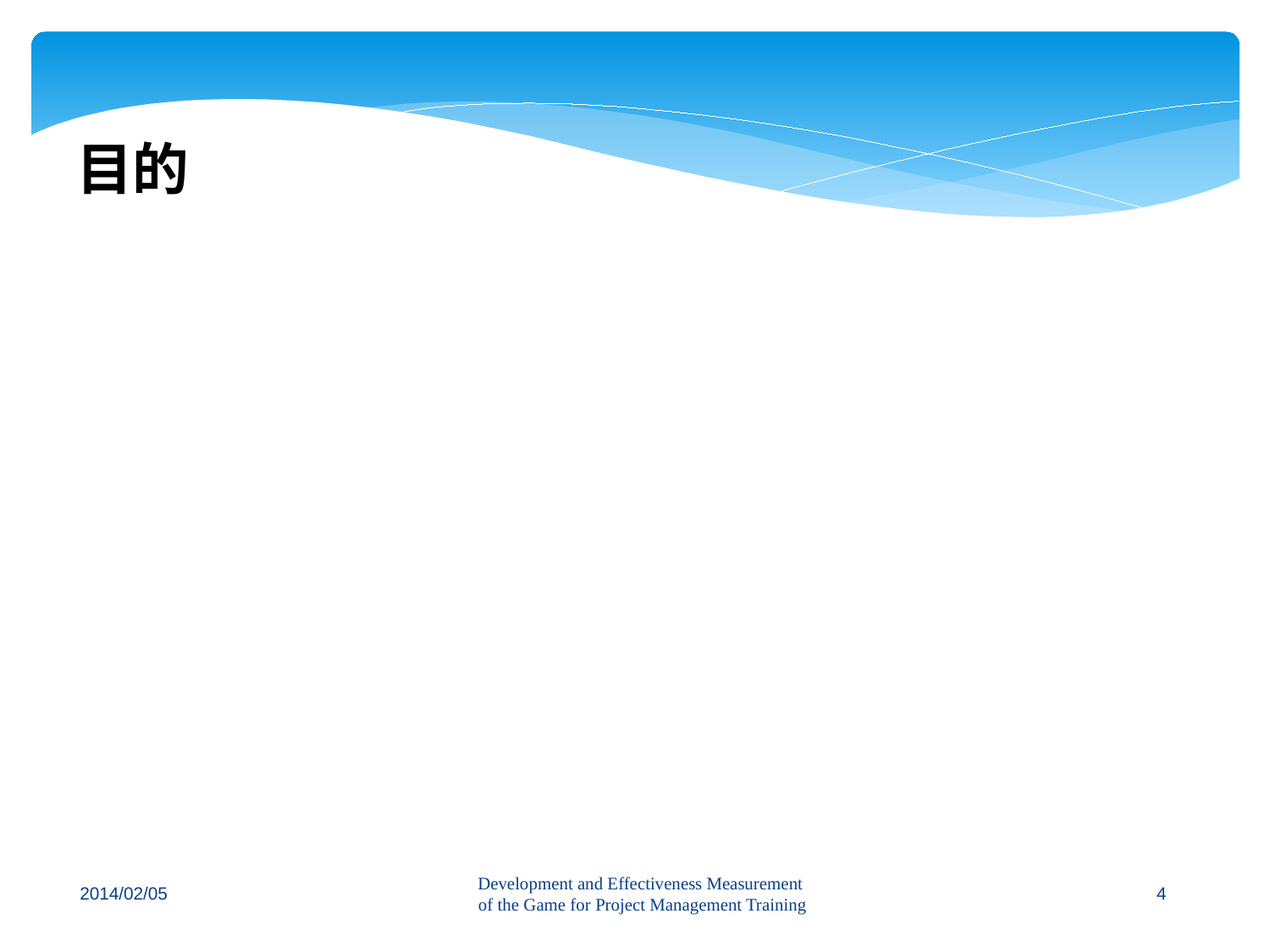

目的
4
2014/02/05
Development and Effectiveness Measurement
of the Game for Project Management Training